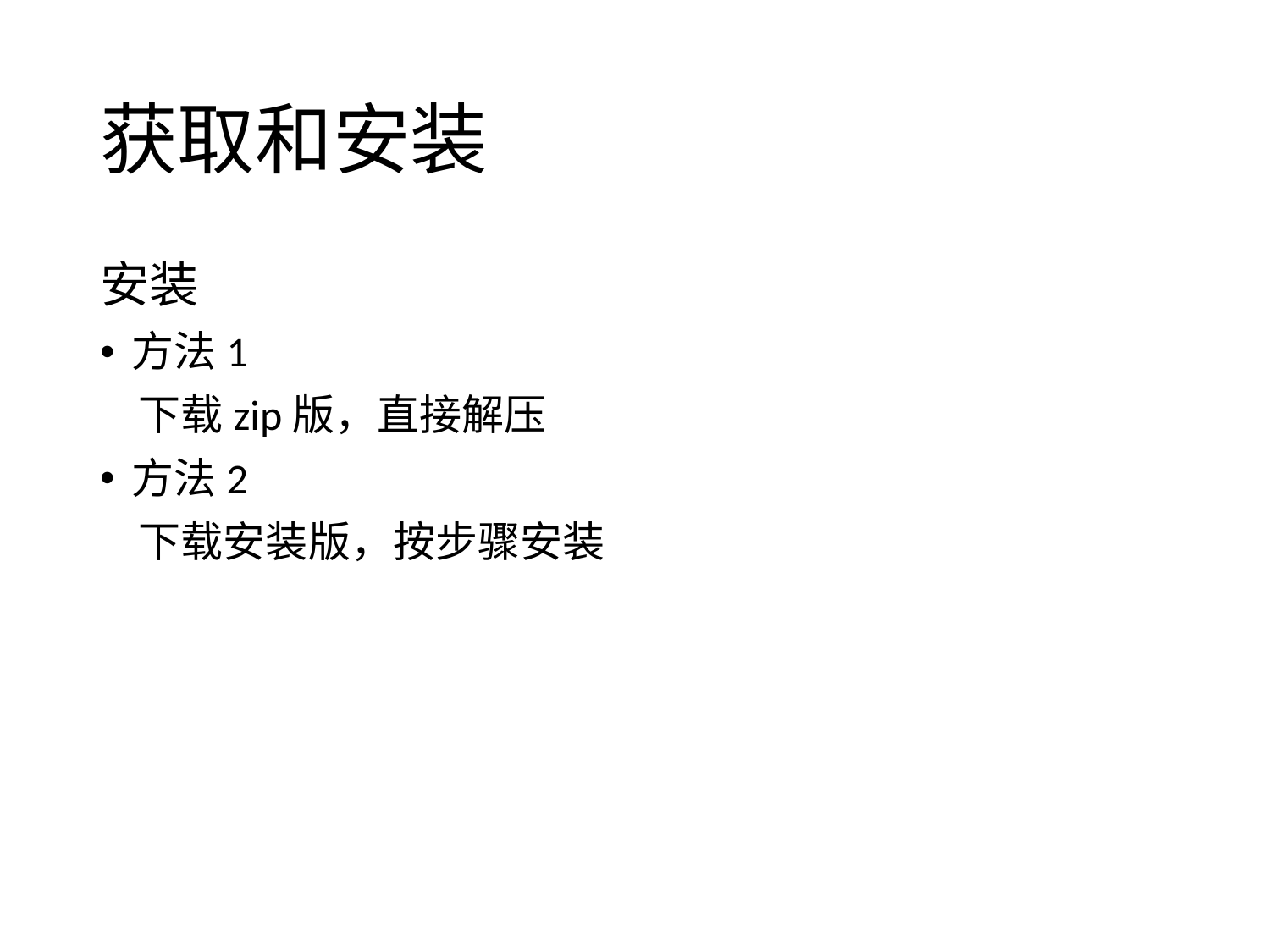

# 获取和安装
安装
方法1
   下载zip版，直接解压
方法2
   下载安装版，按步骤安装